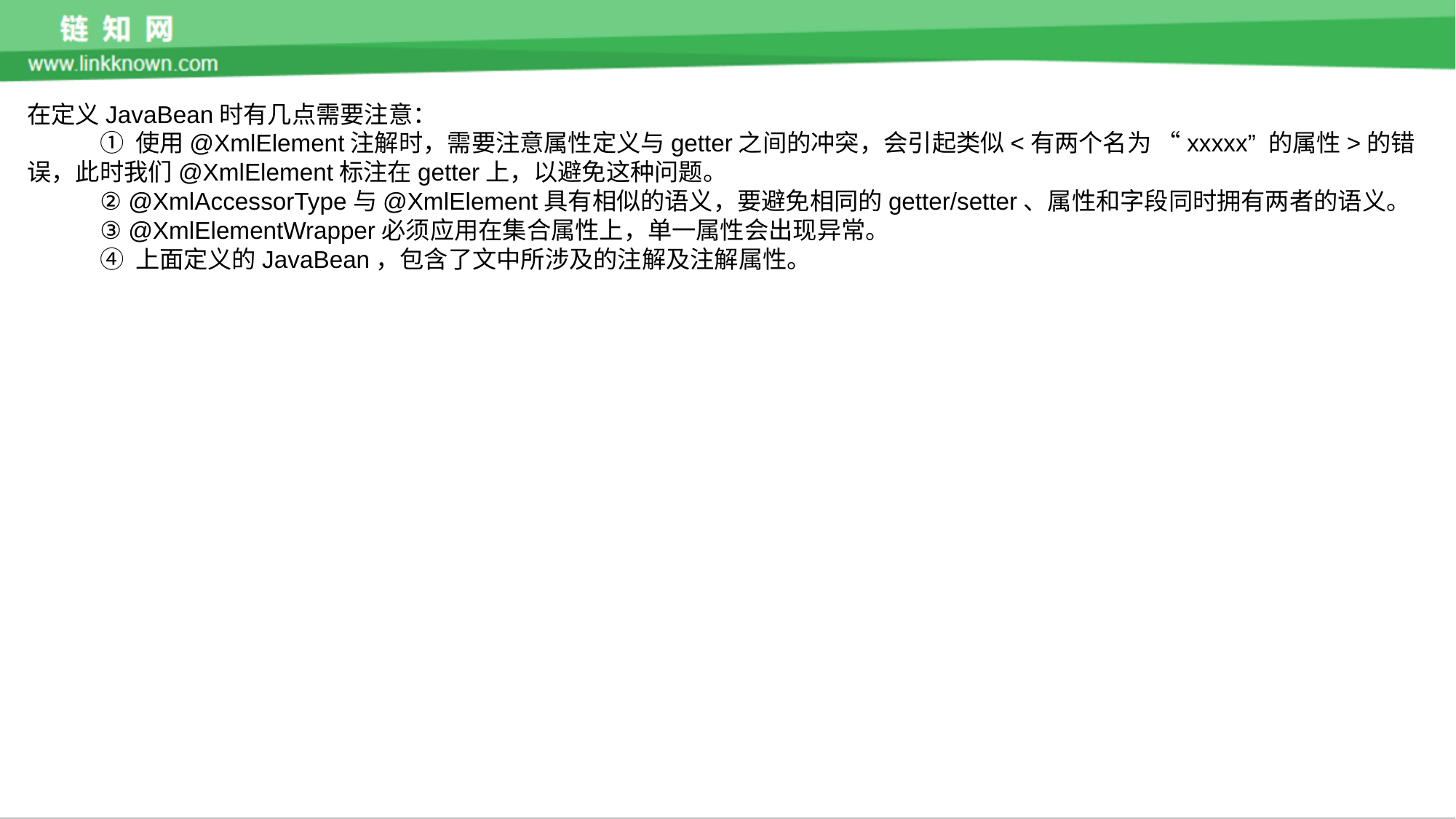

在定义JavaBean时有几点需要注意：
   ① 使用@XmlElement注解时，需要注意属性定义与getter之间的冲突，会引起类似<有两个名为 “xxxxx” 的属性>的错误，此时我们@XmlElement标注在getter上，以避免这种问题。
   ② @XmlAccessorType与@XmlElement具有相似的语义，要避免相同的getter/setter、属性和字段同时拥有两者的语义。
​   ③ @XmlElementWrapper必须应用在集合属性上，单一属性会出现异常。
   ④ 上面定义的JavaBean，包含了文中所涉及的注解及注解属性。